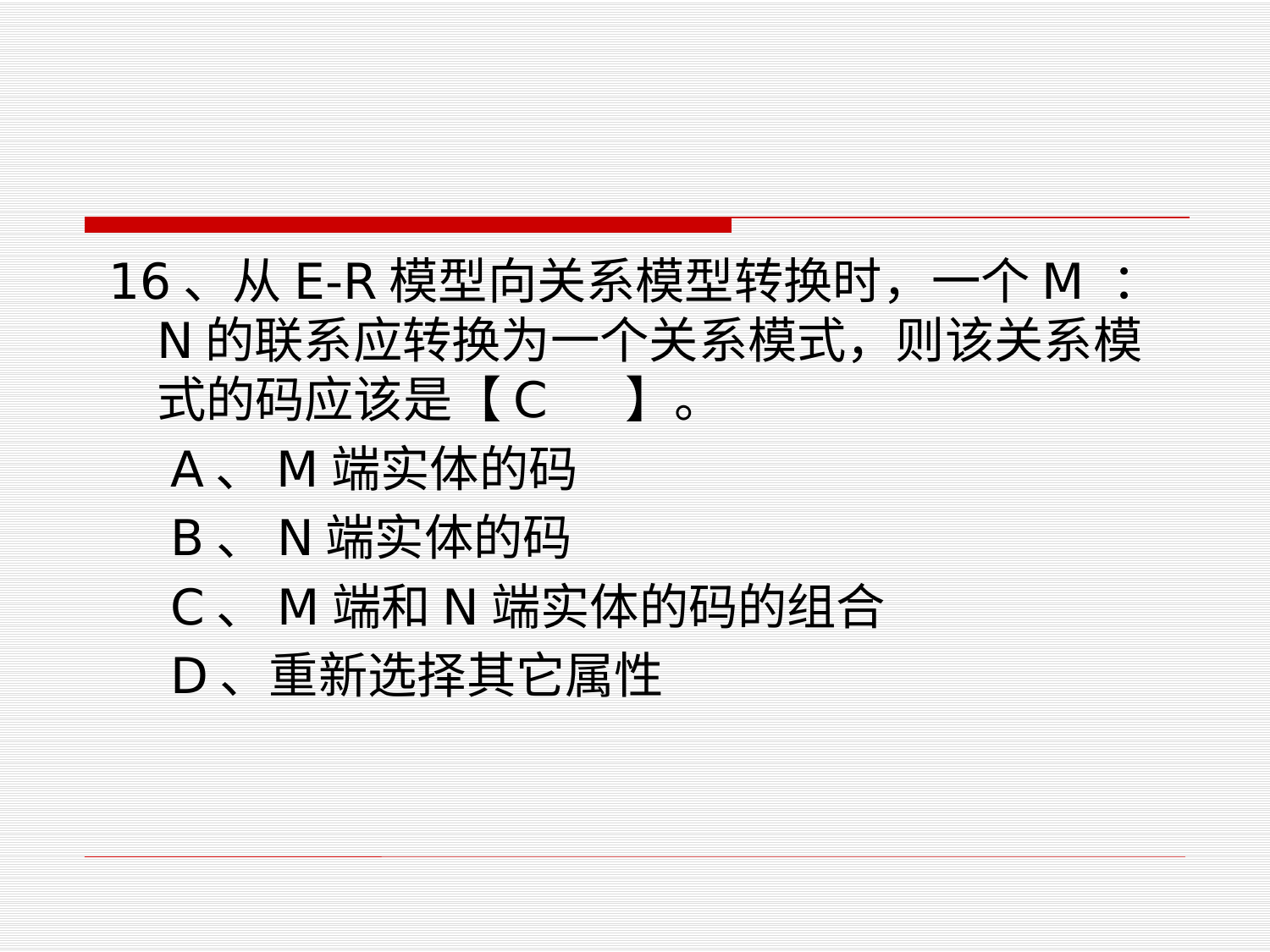

#
16、从E-R模型向关系模型转换时，一个M ：N的联系应转换为一个关系模式，则该关系模式的码应该是【C 　】。
　A、M端实体的码
　B、N端实体的码
　C、M端和N端实体的码的组合
　D、重新选择其它属性